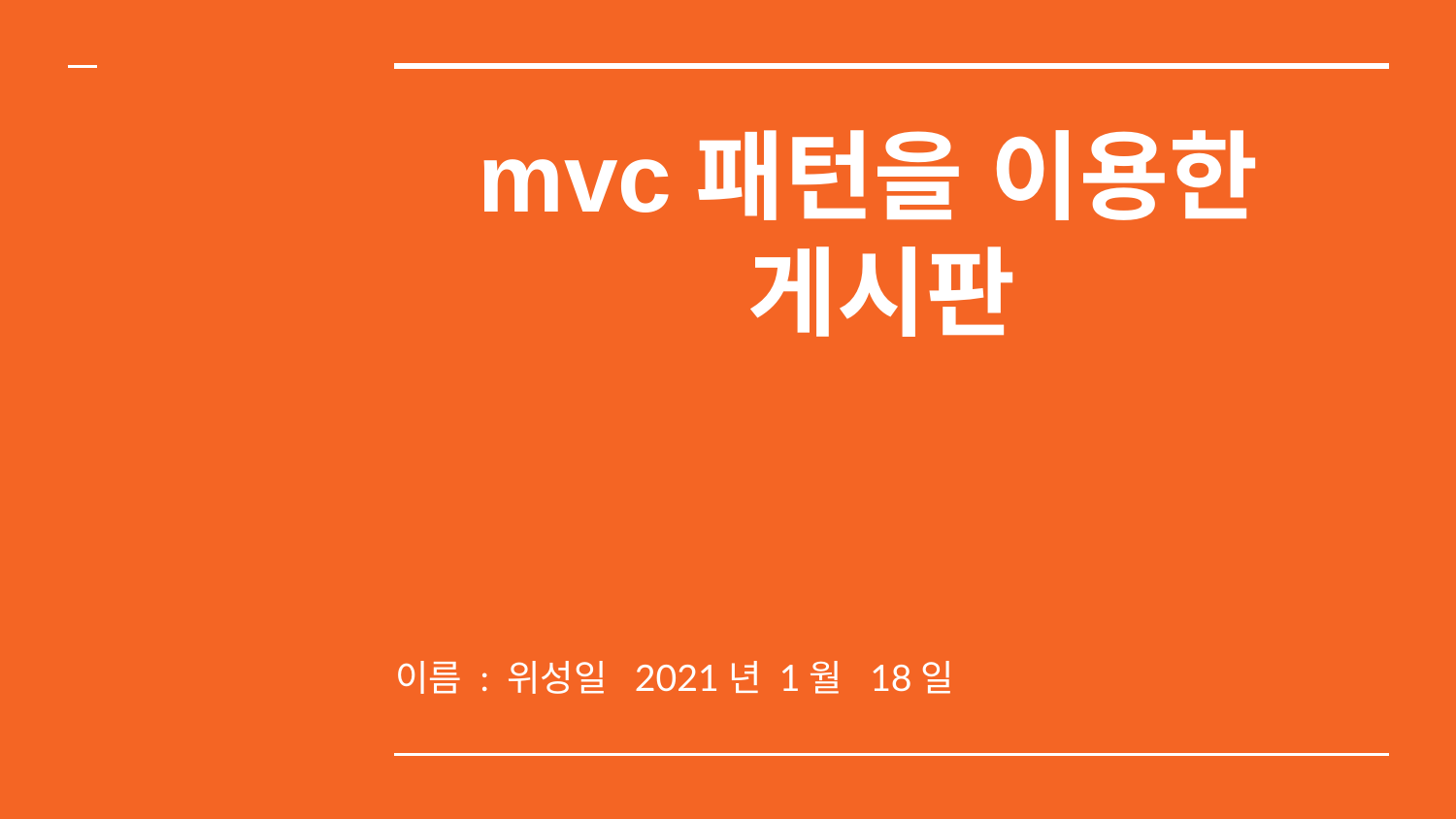

# mvc패턴을 이용한 게시판
이름 : 위성일  2021년 1월  18일